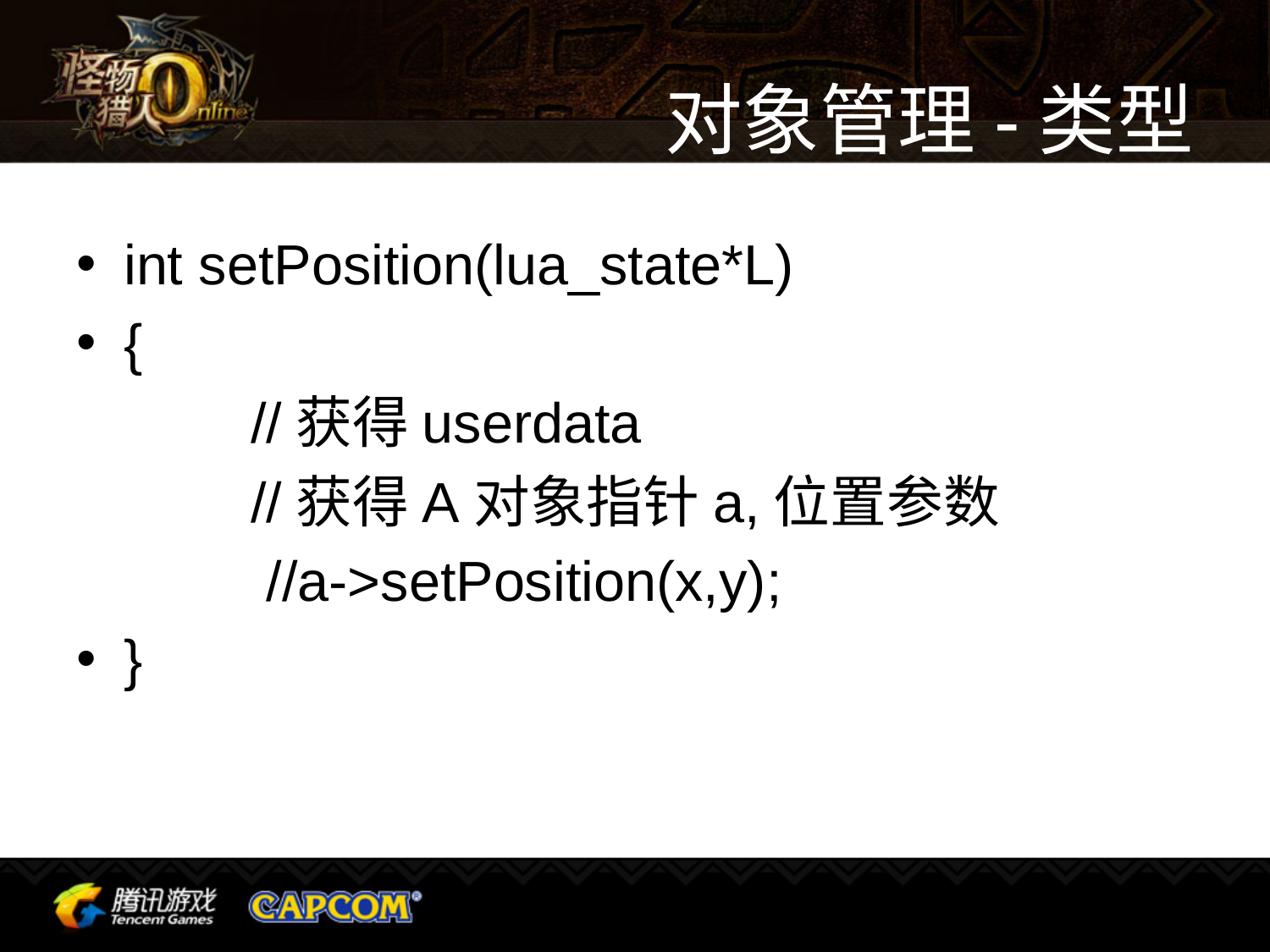

# 对象管理-类型
int setPosition(lua_state*L)
{
		//获得userdata
		//获得A对象指针a,位置参数
		 //a->setPosition(x,y);
}